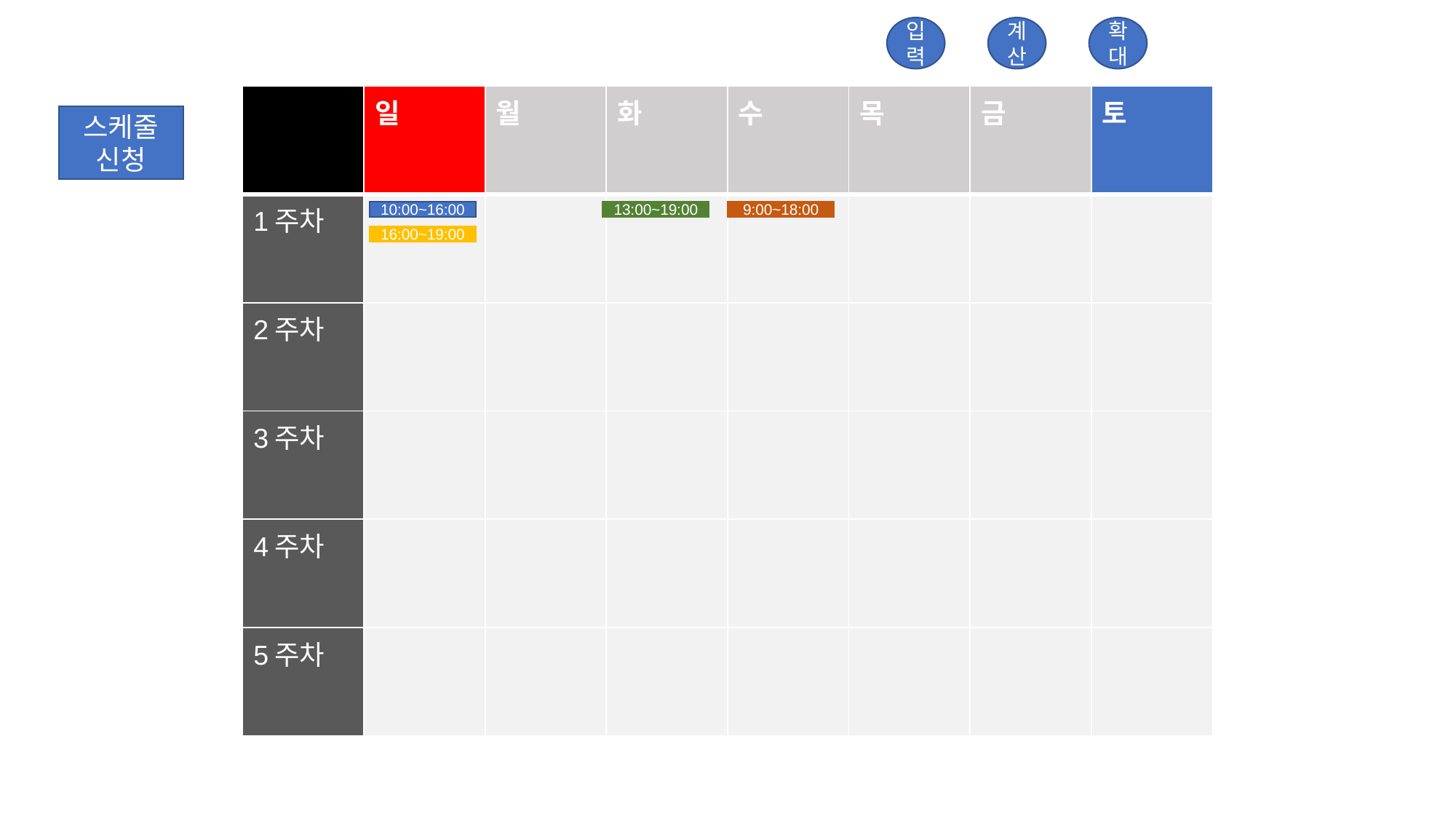

입력
확대
계산
|  | 일 | 월 | 화 | 수 | 목 | 금 | 토 |
| --- | --- | --- | --- | --- | --- | --- | --- |
| 1주차 |  |  |  |  |  |  |  |
| 2주차 |  |  |  |  |  |  |  |
| 3주차 |  |  |  |  |  |  |  |
| 4주차 |  |  |  |  |  |  |  |
| 5주차 |  |  |  |  |  |  |  |
스케줄 신청
9:00~18:00
13:00~19:00
10:00~16:00
16:00~19:00